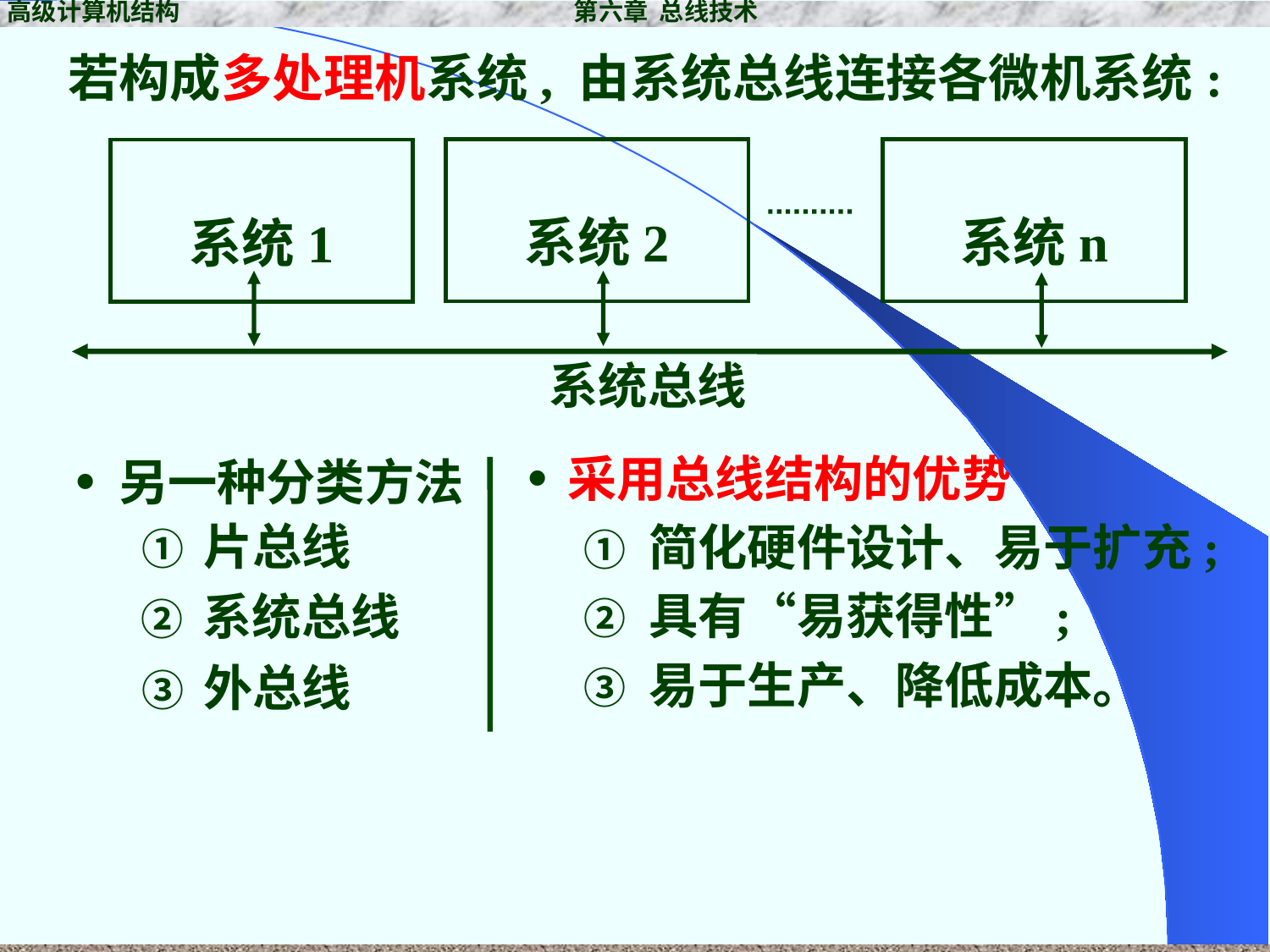

高级计算机结构                                                                     第六章  总线技术
若构成多处理机系统, 由系统总线连接各微机系统:

系统2

系统n

系统1

系统总线

• 采用总线结构的优势
• 另一种分类方法

① 片总线
② 系统总线
③ 外总线
① 简化硬件设计、易于扩充;
② 具有“易获得性”;
③ 易于生产、降低成本。